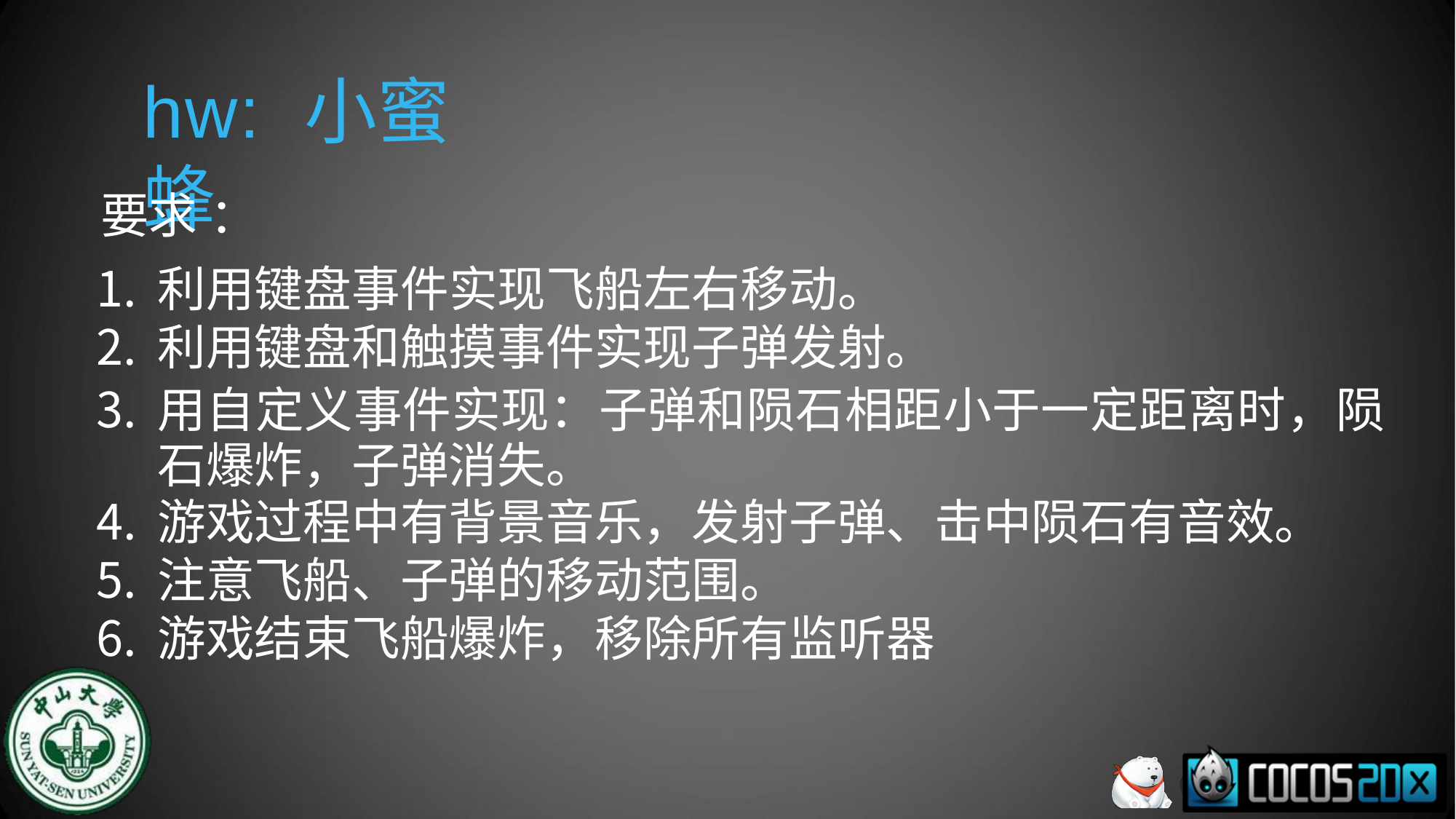

# hw: 小蜜蜂
要求 ：
利用键盘事件实现飞船左右移动。
利用键盘和触摸事件实现子弹发射。
用自定义事件实现：子弹和陨石相距小于一定距离时，陨 石爆炸，子弹消失。
游戏过程中有背景音乐，发射子弹、击中陨石有音效。
注意飞船、子弹的移动范围。
游戏结束飞船爆炸，移除所有监听器